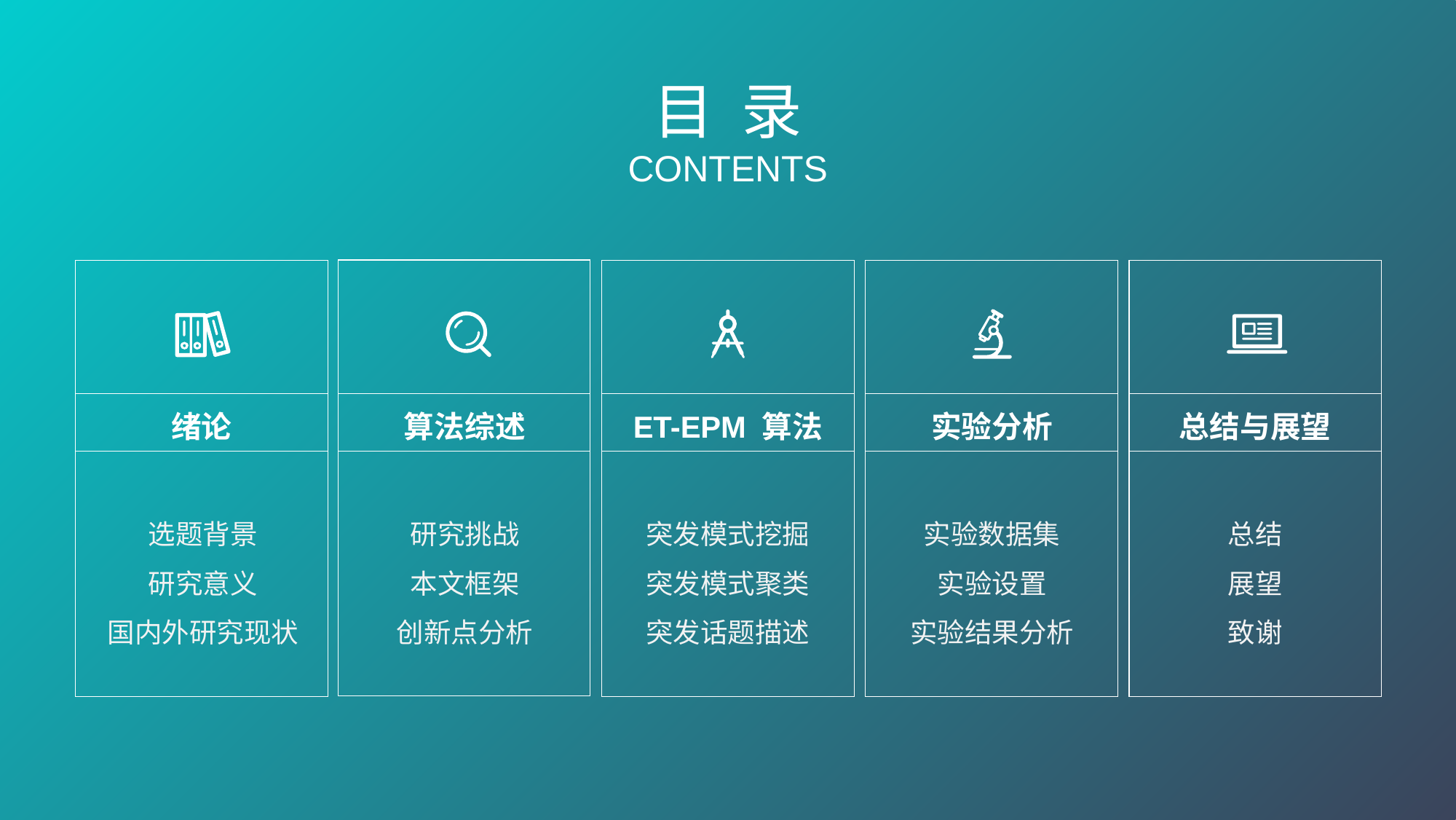

目  录
CONTENTS

绪论
算法综述
ET-EPM 算法
实验分析
总结与展望
选题背景
研究意义
国内外研究现状
研究挑战
本文框架
创新点分析
突发模式挖掘
突发模式聚类
突发话题描述
实验数据集
实验设置
实验结果分析
总结
展望
致谢